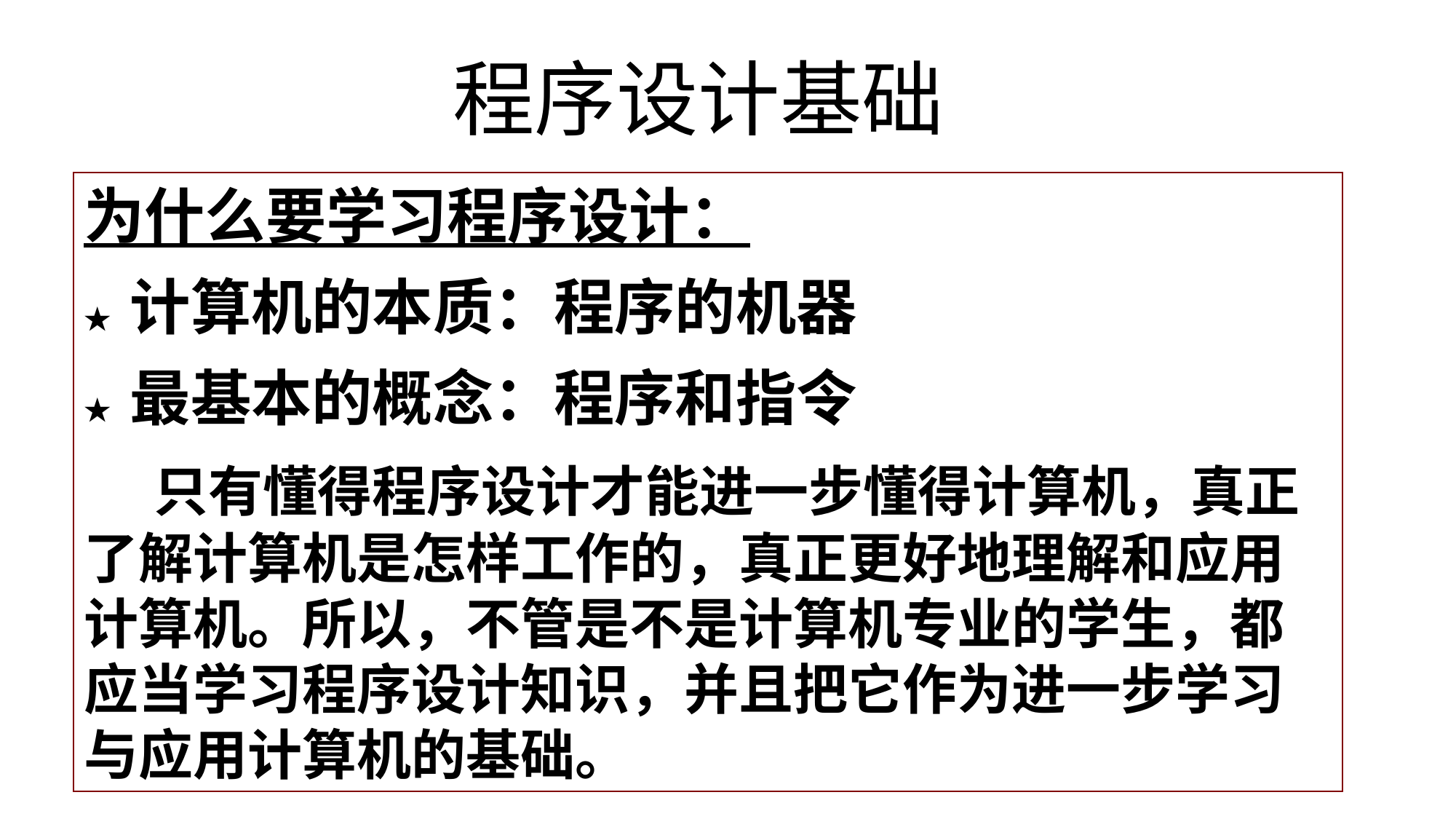

# 程序设计基础
为什么要学习程序设计：
★  计算机的本质：程序的机器
★  最基本的概念：程序和指令
    只有懂得程序设计才能进一步懂得计算机，真正了解计算机是怎样工作的，真正更好地理解和应用计算机。所以，不管是不是计算机专业的学生，都应当学习程序设计知识，并且把它作为进一步学习与应用计算机的基础。